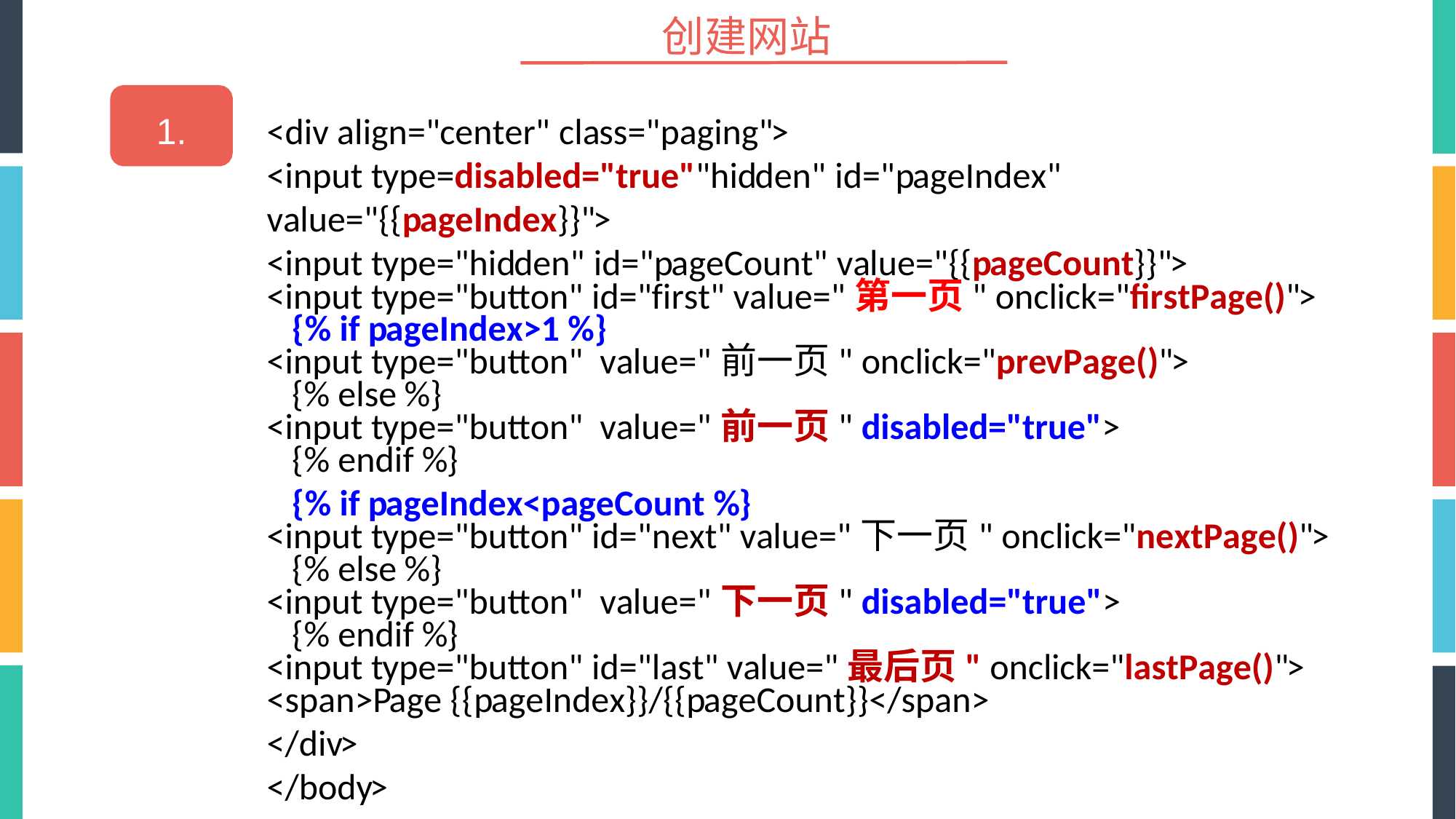

# 创建网站

1.
<div align="center" class="paging">
<input type=disabled="true""hidden" id="pageIndex" value="{{pageIndex}}">
<input type="hidden" id="pageCount" value="{{pageCount}}">
<input type="button" id="first" value="第一页" onclick="firstPage()">
{% if pageIndex>1 %}
<input type="button"  value="前一页" onclick="prevPage()">
{% else %}
<input type="button"  value="前一页" disabled="true">
{% endif %}
{% if pageIndex<pageCount %}
<input type="button" id="next" value="下一页" onclick="nextPage()">
{% else %}
<input type="button"  value="下一页" disabled="true">
{% endif %}
<input type="button" id="last" value="最后页" onclick="lastPage()">
<span>Page {{pageIndex}}/{{pageCount}}</span>
</div>
</body>